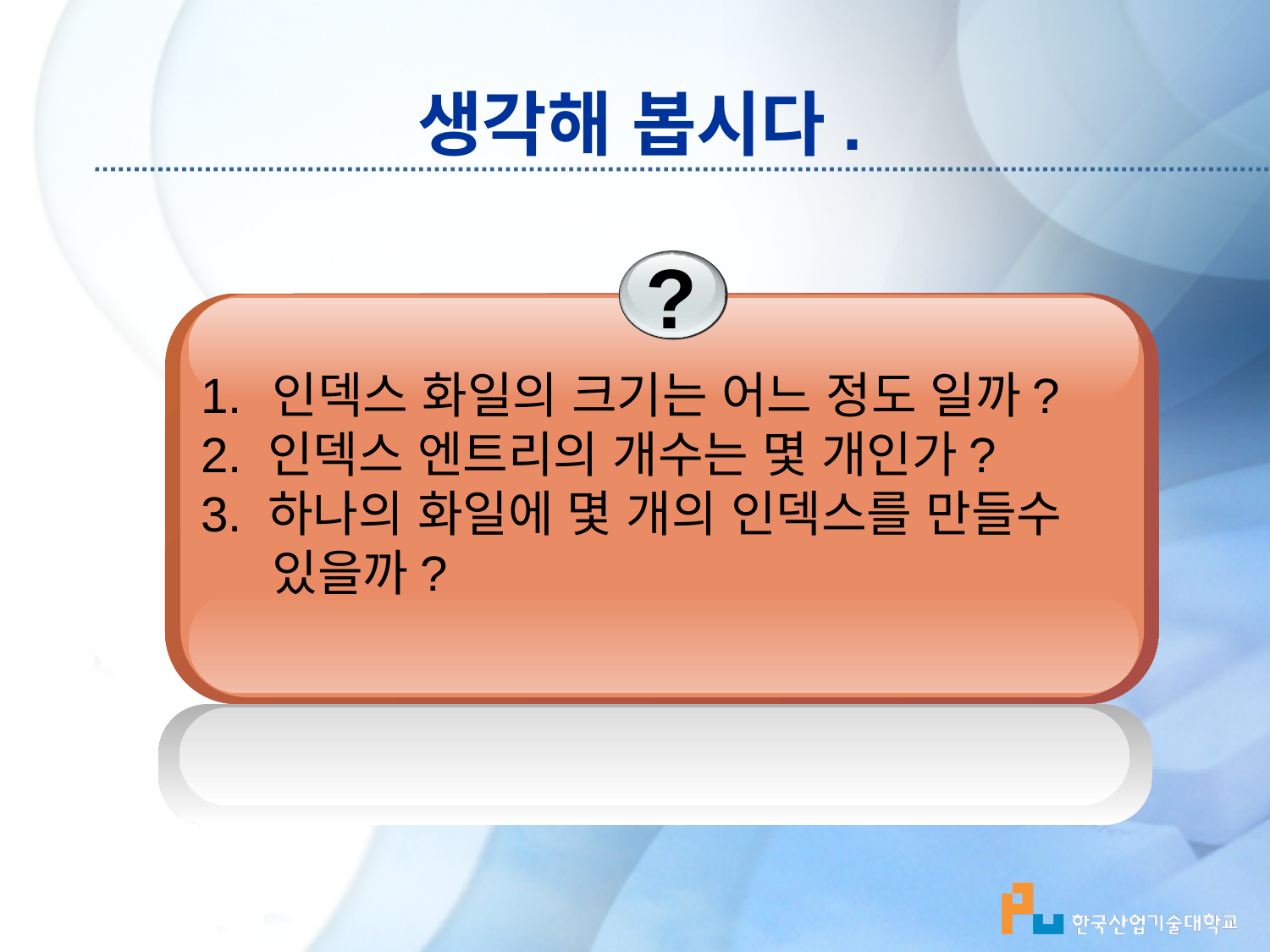

# 생각해 봅시다.
?

인덱스 화일의 크기는 어느 정도 일까?
2. 인덱스 엔트리의 개수는 몇 개인가?
3. 하나의 화일에 몇 개의 인덱스를 만들수 있을까?